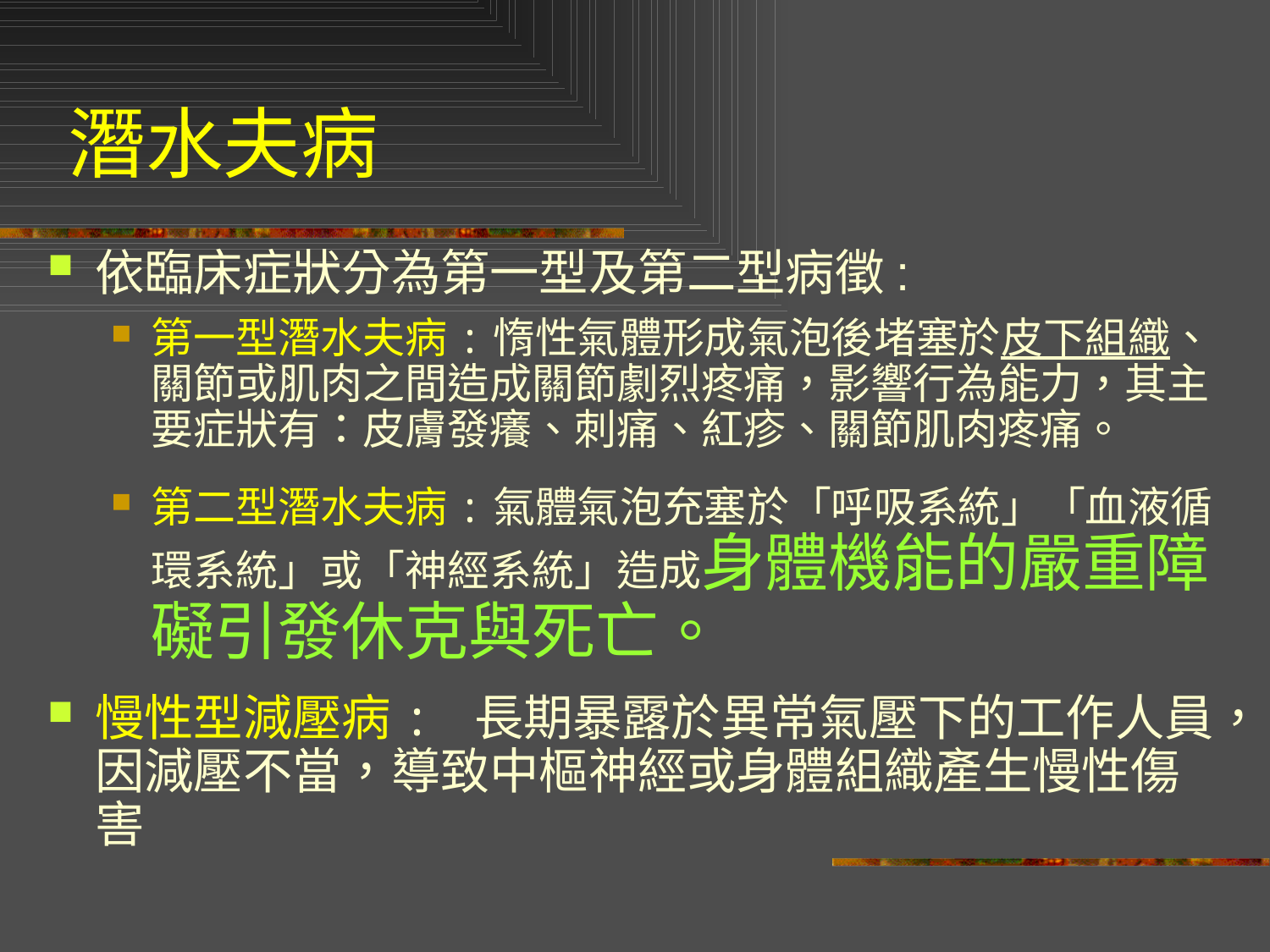

# 潛水夫病
依臨床症狀分為第一型及第二型病徵:
第一型潛水夫病:惰性氣體形成氣泡後堵塞於皮下組織、關節或肌肉之間造成關節劇烈疼痛，影響行為能力，其主要症狀有：皮膚發癢、刺痛、紅疹、關節肌肉疼痛。
第二型潛水夫病:氣體氣泡充塞於「呼吸系統」「血液循環系統」或「神經系統」造成身體機能的嚴重障礙引發休克與死亡。
慢性型減壓病: 長期暴露於異常氣壓下的工作人員，因減壓不當，導致中樞神經或身體組織產生慢性傷害